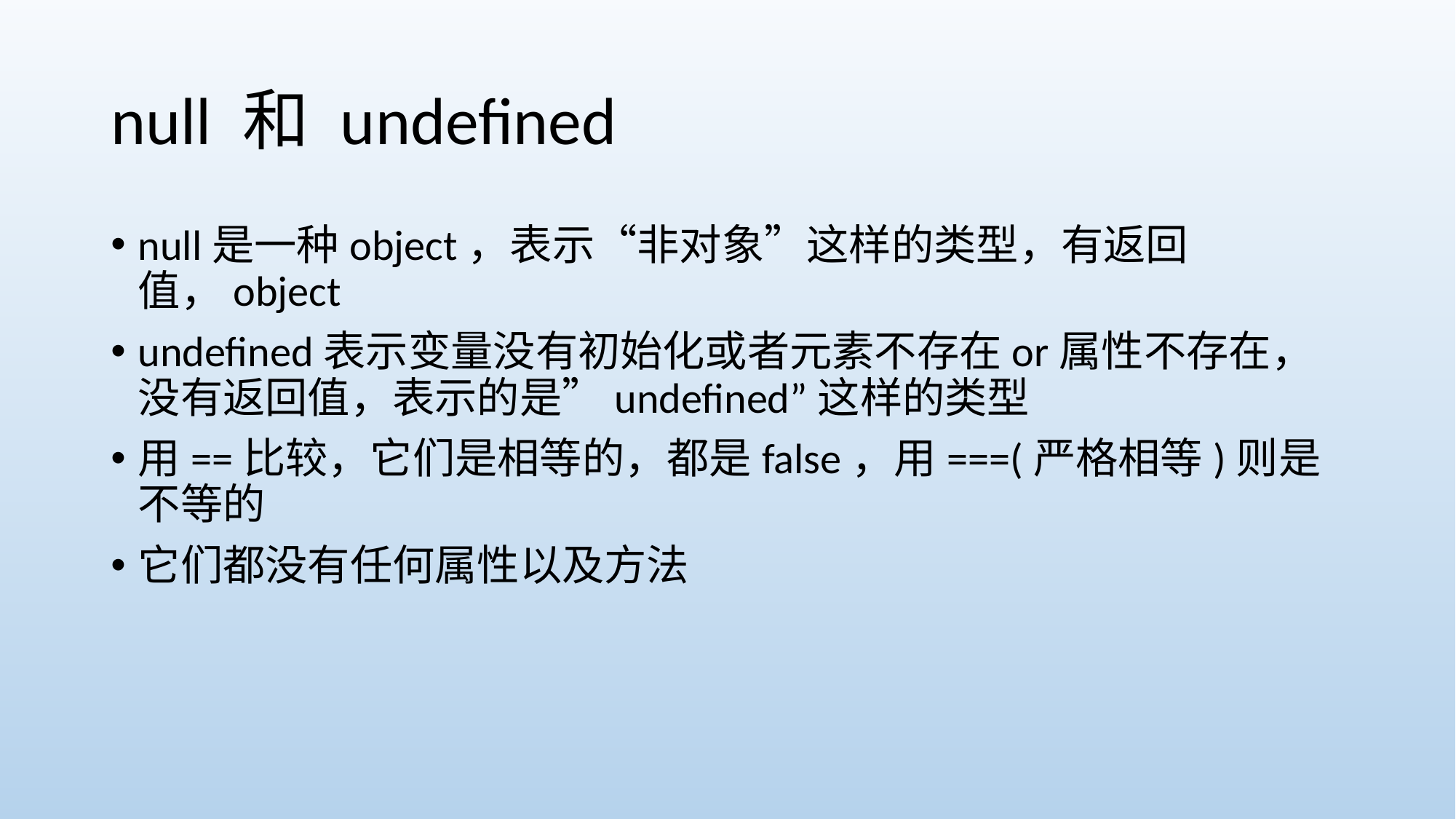

# null 和 undefined
null是一种object，表示“非对象”这样的类型，有返回值，object
undefined表示变量没有初始化或者元素不存在or属性不存在，没有返回值，表示的是”undefined”这样的类型
用==比较，它们是相等的，都是false，用===(严格相等)则是不等的
它们都没有任何属性以及方法